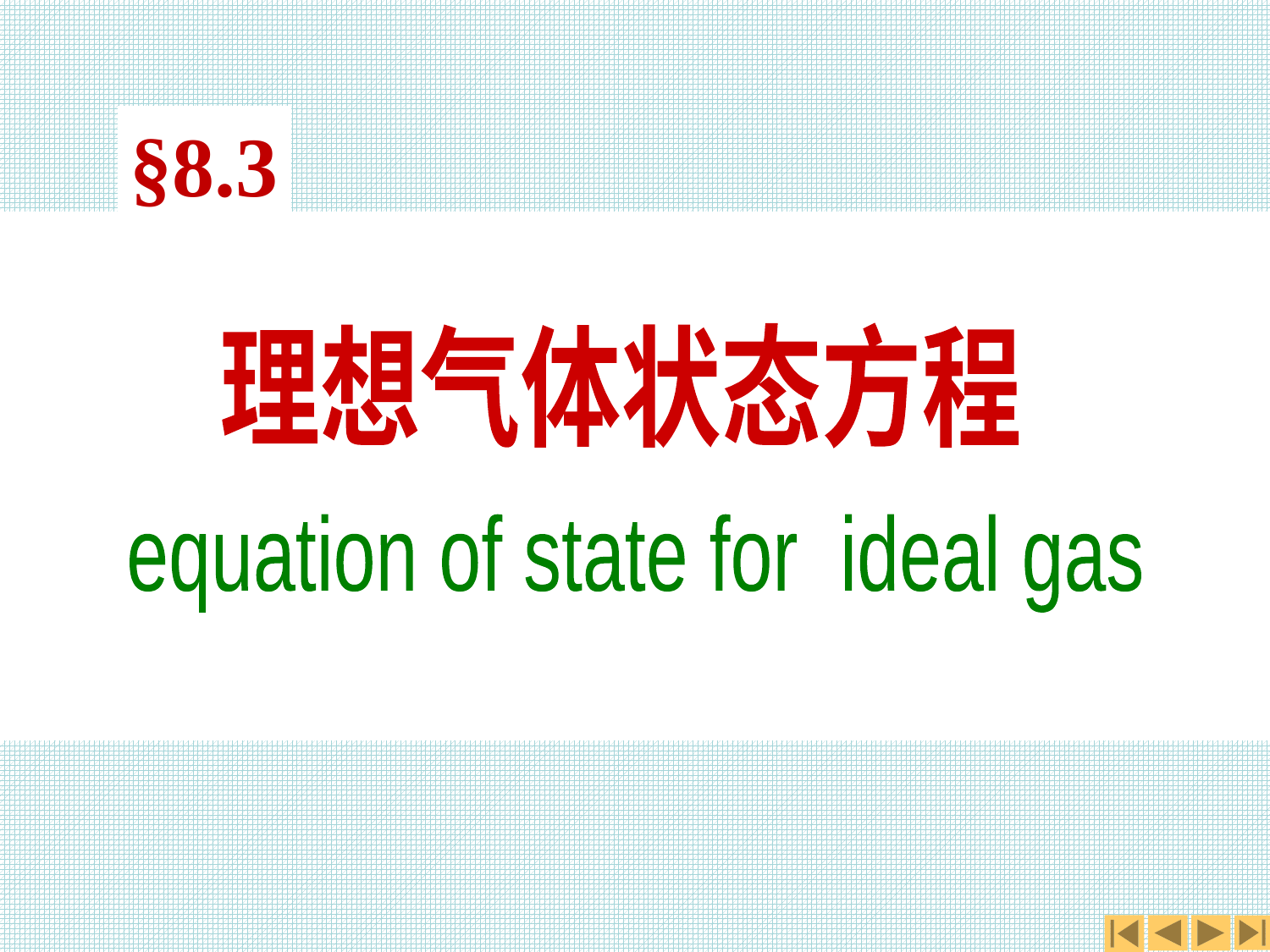

理想气体状态方程
 equation of state for  ideal gas

第二节
§8.3